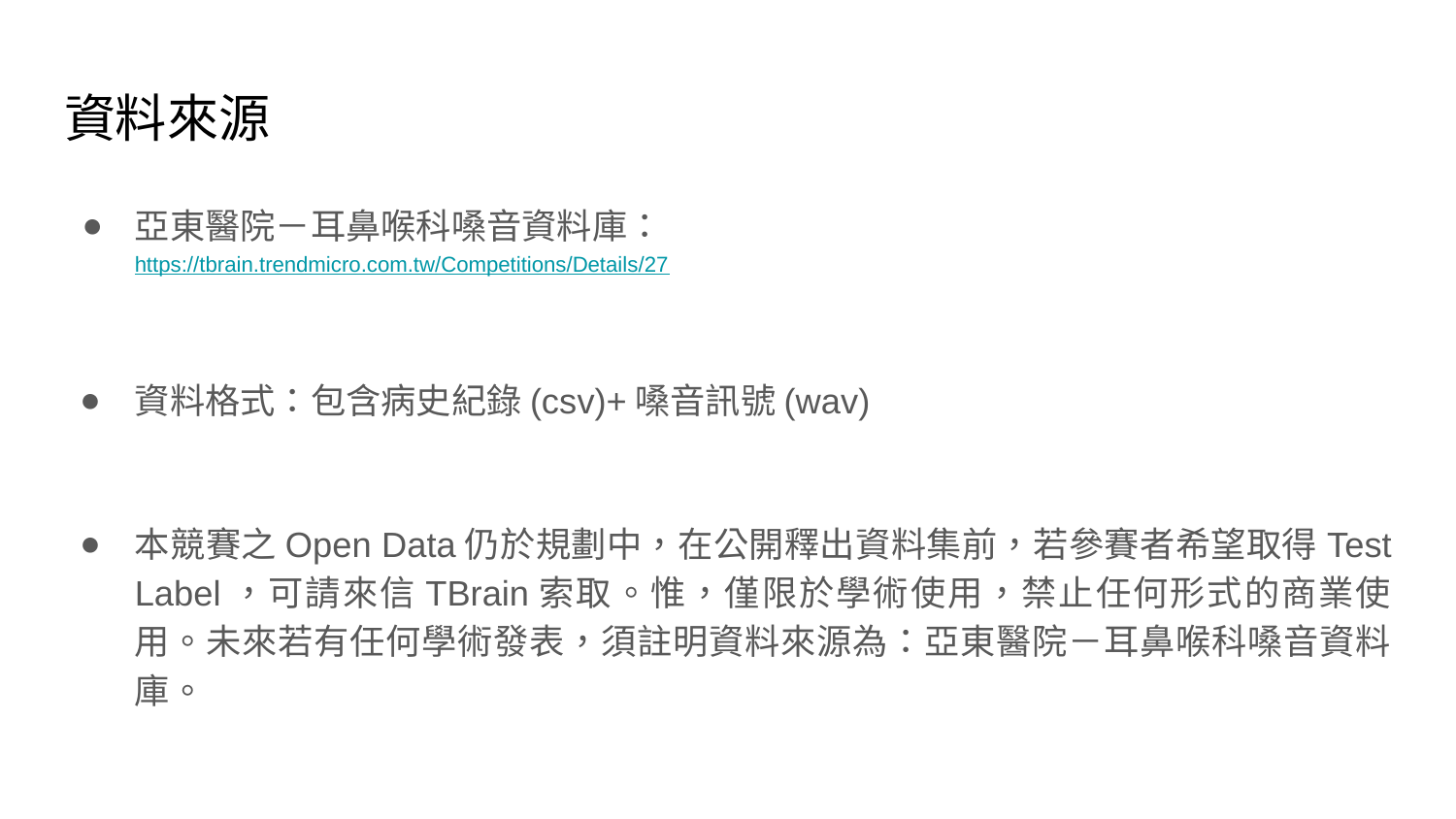

# 資料來源
亞東醫院－耳鼻喉科嗓音資料庫：
https://tbrain.trendmicro.com.tw/Competitions/Details/27

資料格式：包含病史紀錄(csv)+嗓音訊號(wav)

本競賽之Open Data仍於規劃中，在公開釋出資料集前，若參賽者希望取得Test Label，可請來信TBrain索取。惟，僅限於學術使用，禁止任何形式的商業使用。未來若有任何學術發表，須註明資料來源為：亞東醫院－耳鼻喉科嗓音資料庫。